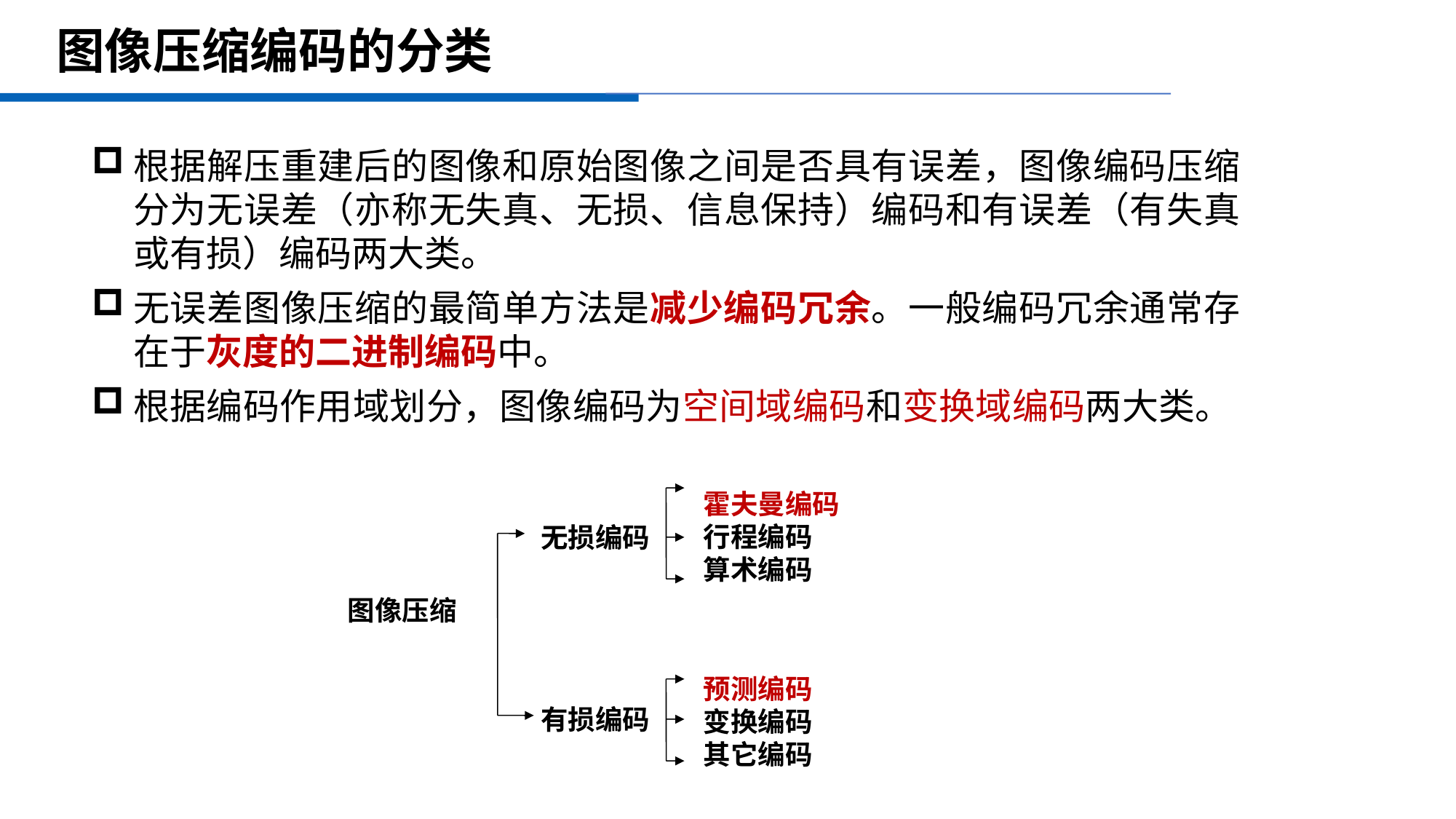

# 图像压缩编码的分类
根据解压重建后的图像和原始图像之间是否具有误差，图像编码压缩分为无误差（亦称无失真、无损、信息保持）编码和有误差（有失真或有损）编码两大类。
无误差图像压缩的最简单方法是减少编码冗余。一般编码冗余通常存在于灰度的二进制编码中。
根据编码作用域划分，图像编码为空间域编码和变换域编码两大类。

霍夫曼编码
行程编码
算术编码

无损编码

图像压缩
预测编码
变换编码
其它编码

有损编码